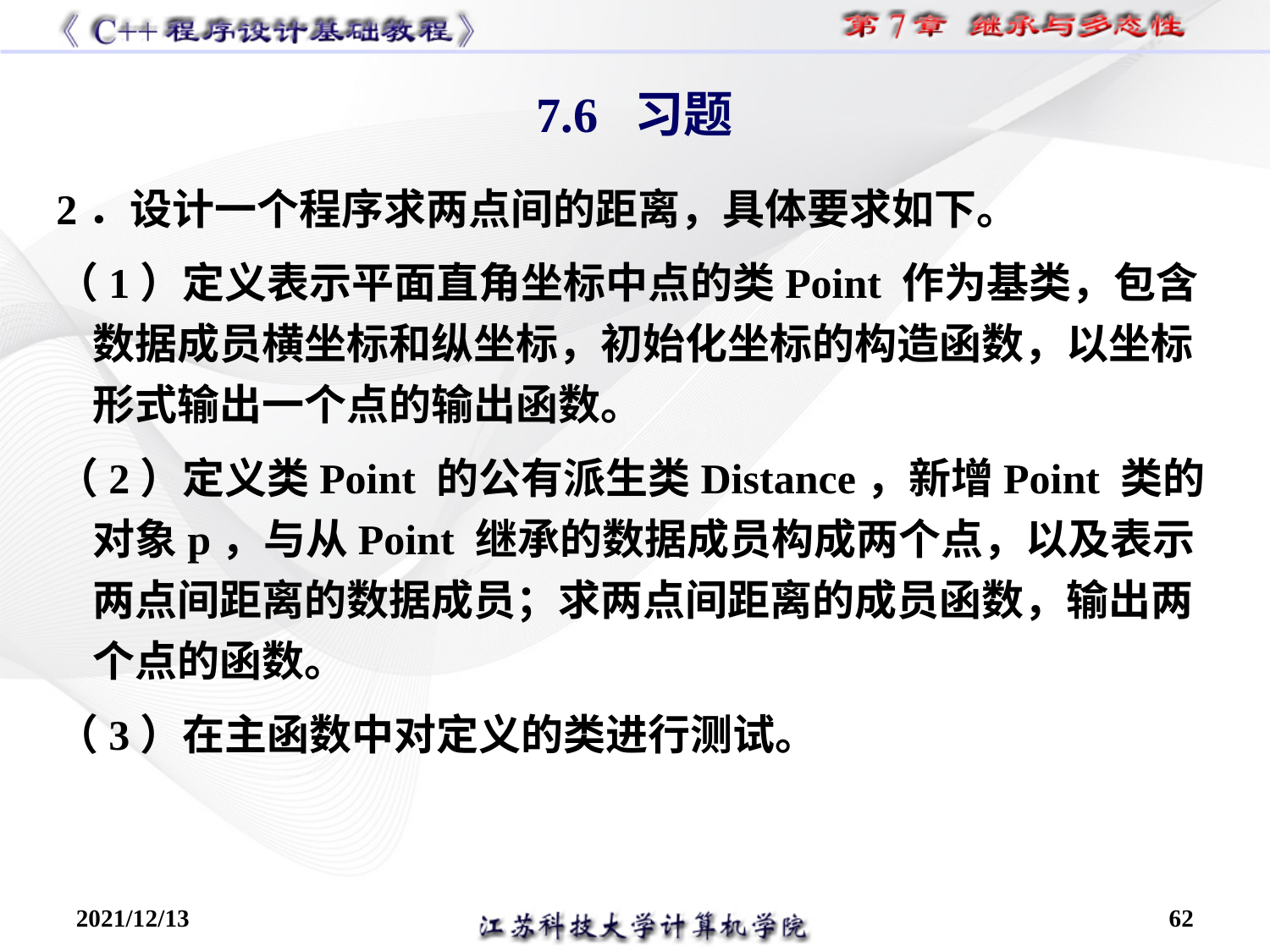

7.6  习题
2．设计一个程序求两点间的距离，具体要求如下。
（1）定义表示平面直角坐标中点的类Point 作为基类，包含数据成员横坐标和纵坐标，初始化坐标的构造函数，以坐标形式输出一个点的输出函数。
（2）定义类Point 的公有派生类Distance，新增Point 类的对象p，与从Point 继承的数据成员构成两个点，以及表示两点间距离的数据成员；求两点间距离的成员函数，输出两个点的函数。
（3）在主函数中对定义的类进行测试。